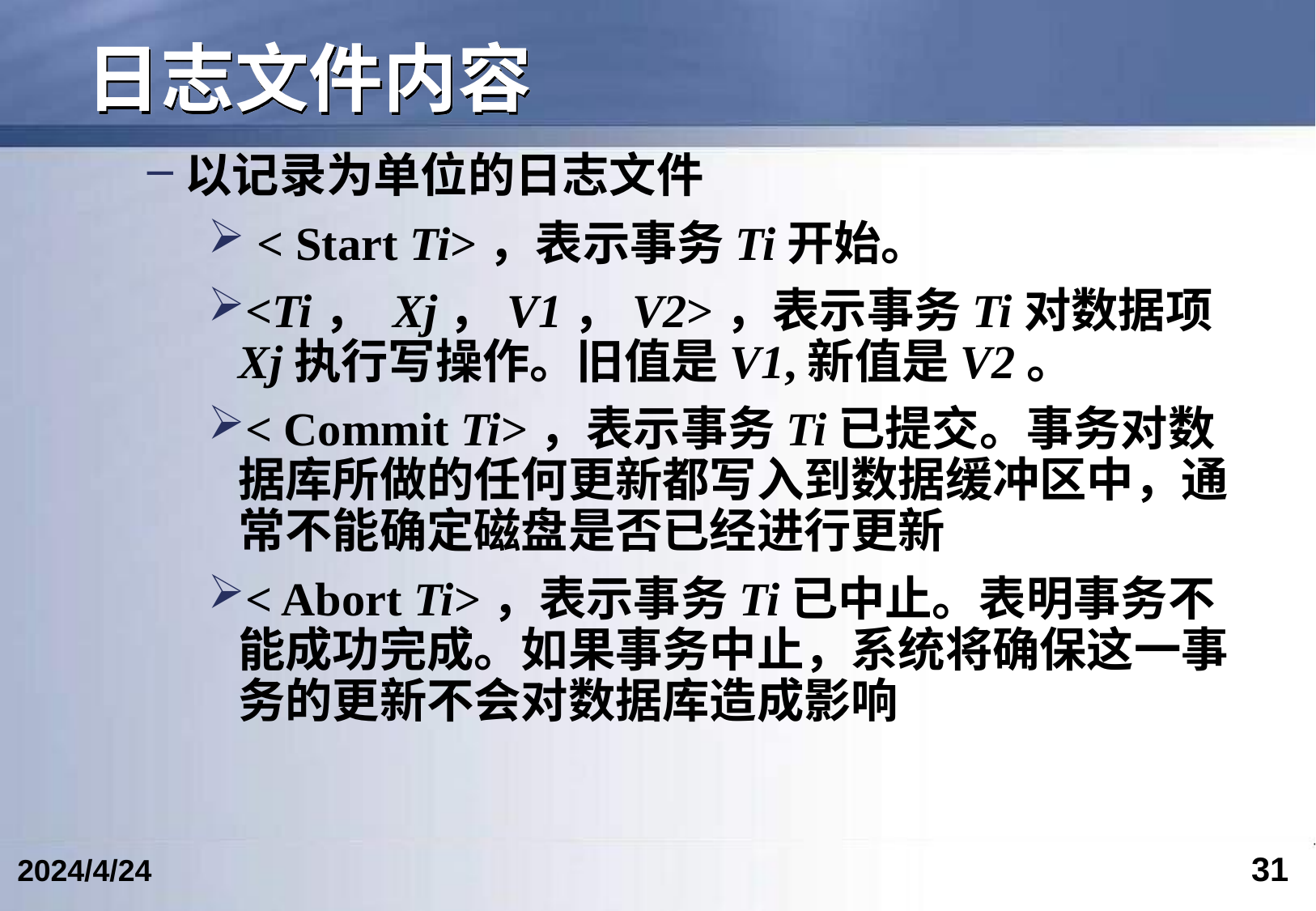

# 日志文件内容
以记录为单位的日志文件
 < Start Ti>，表示事务Ti开始。
<Ti， Xj，V1，V2>，表示事务Ti对数据项Xj执行写操作。旧值是V1,新值是V2。
< Commit Ti>，表示事务Ti已提交。事务对数据库所做的任何更新都写入到数据缓冲区中，通常不能确定磁盘是否已经进行更新
< Abort Ti>，表示事务Ti已中止。表明事务不能成功完成。如果事务中止，系统将确保这一事务的更新不会对数据库造成影响
31
2024/4/24